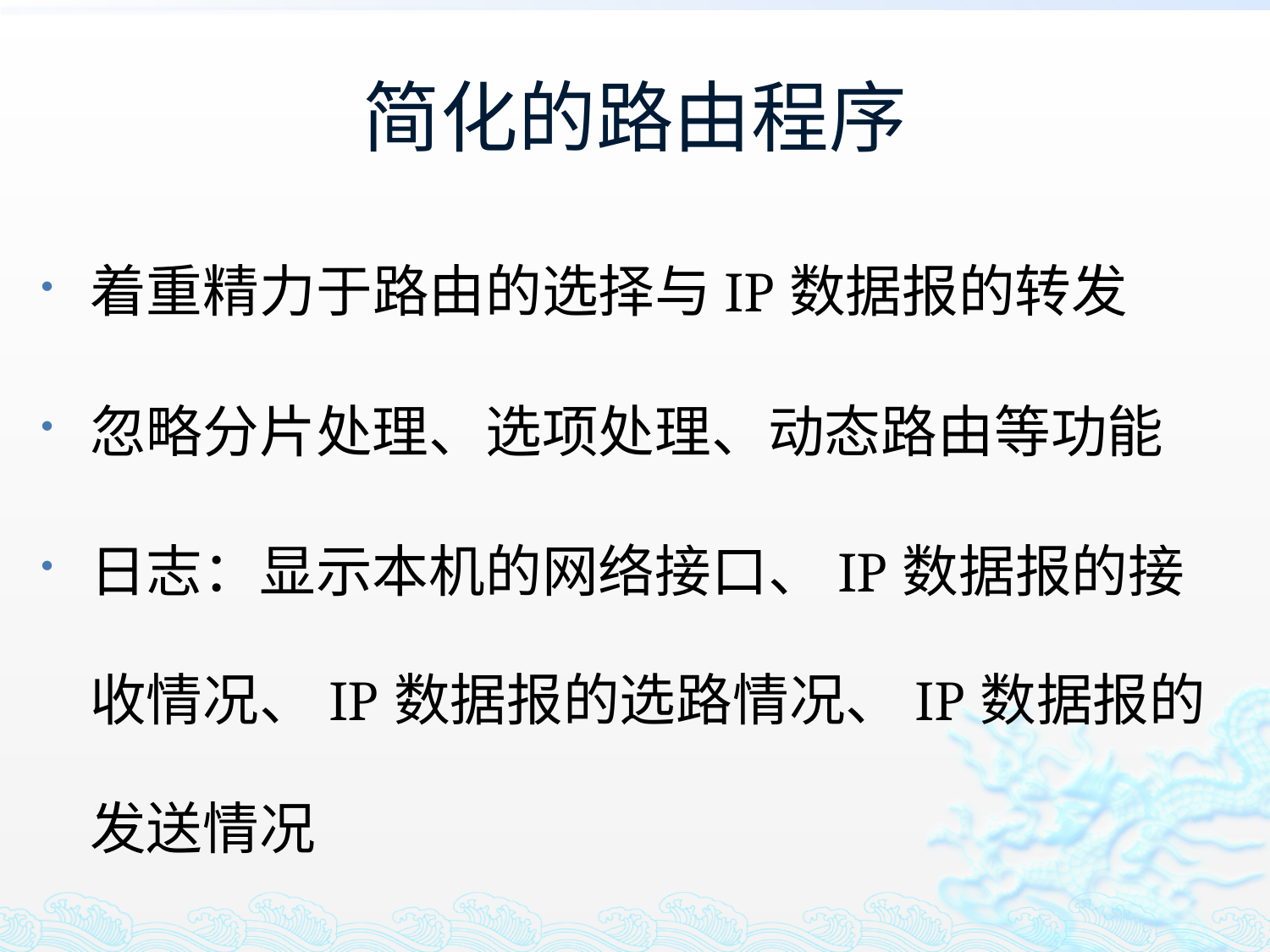

# 简化的路由程序
着重精力于路由的选择与IP数据报的转发
忽略分片处理、选项处理、动态路由等功能
日志：显示本机的网络接口、IP数据报的接收情况、IP数据报的选路情况、IP数据报的发送情况